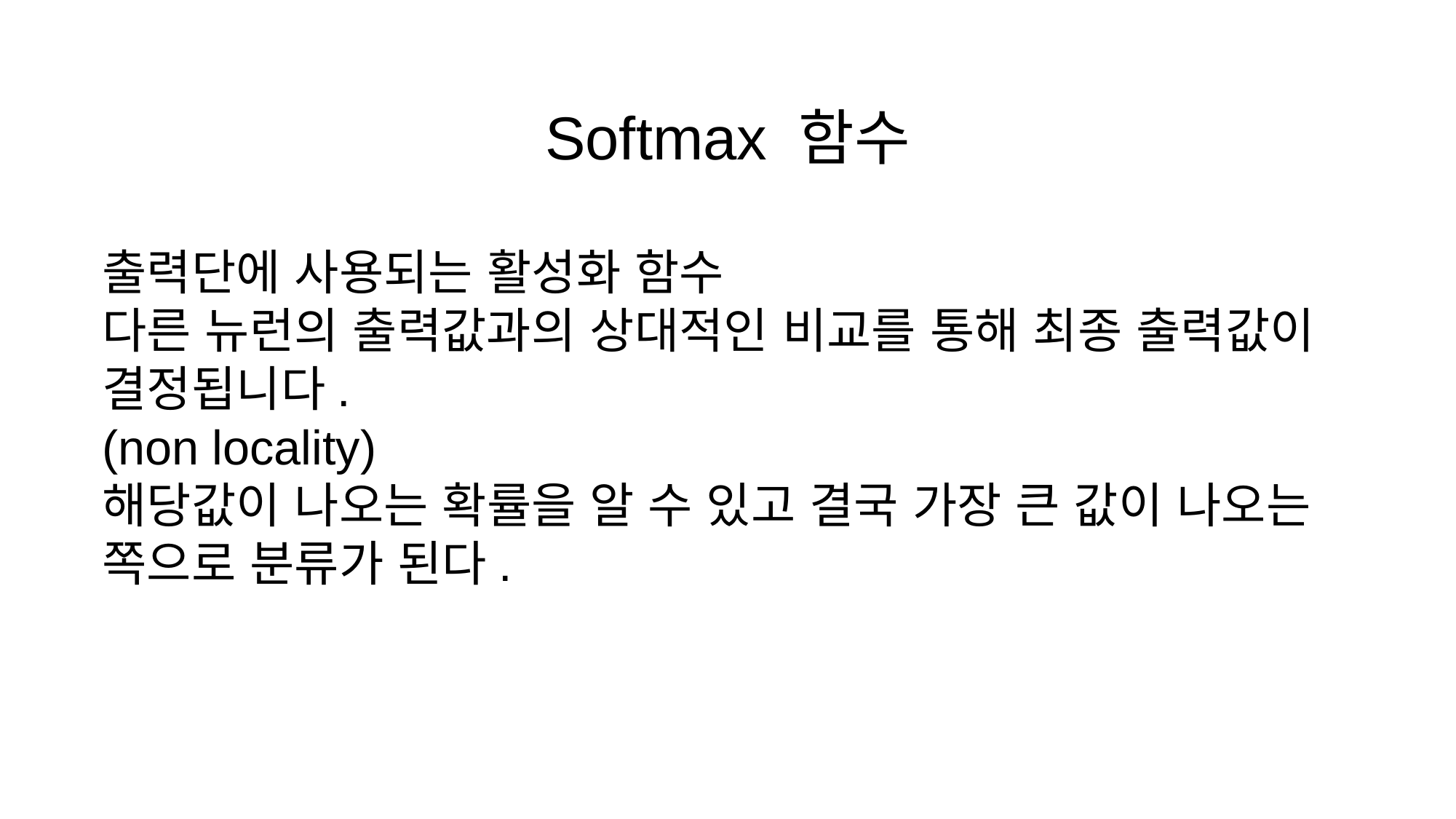

# Softmax 함수
출력단에 사용되는 활성화 함수
다른 뉴런의 출력값과의 상대적인 비교를 통해 최종 출력값이 결정됩니다.
(non locality)
해당값이 나오는 확률을 알 수 있고 결국 가장 큰 값이 나오는 쪽으로 분류가 된다.